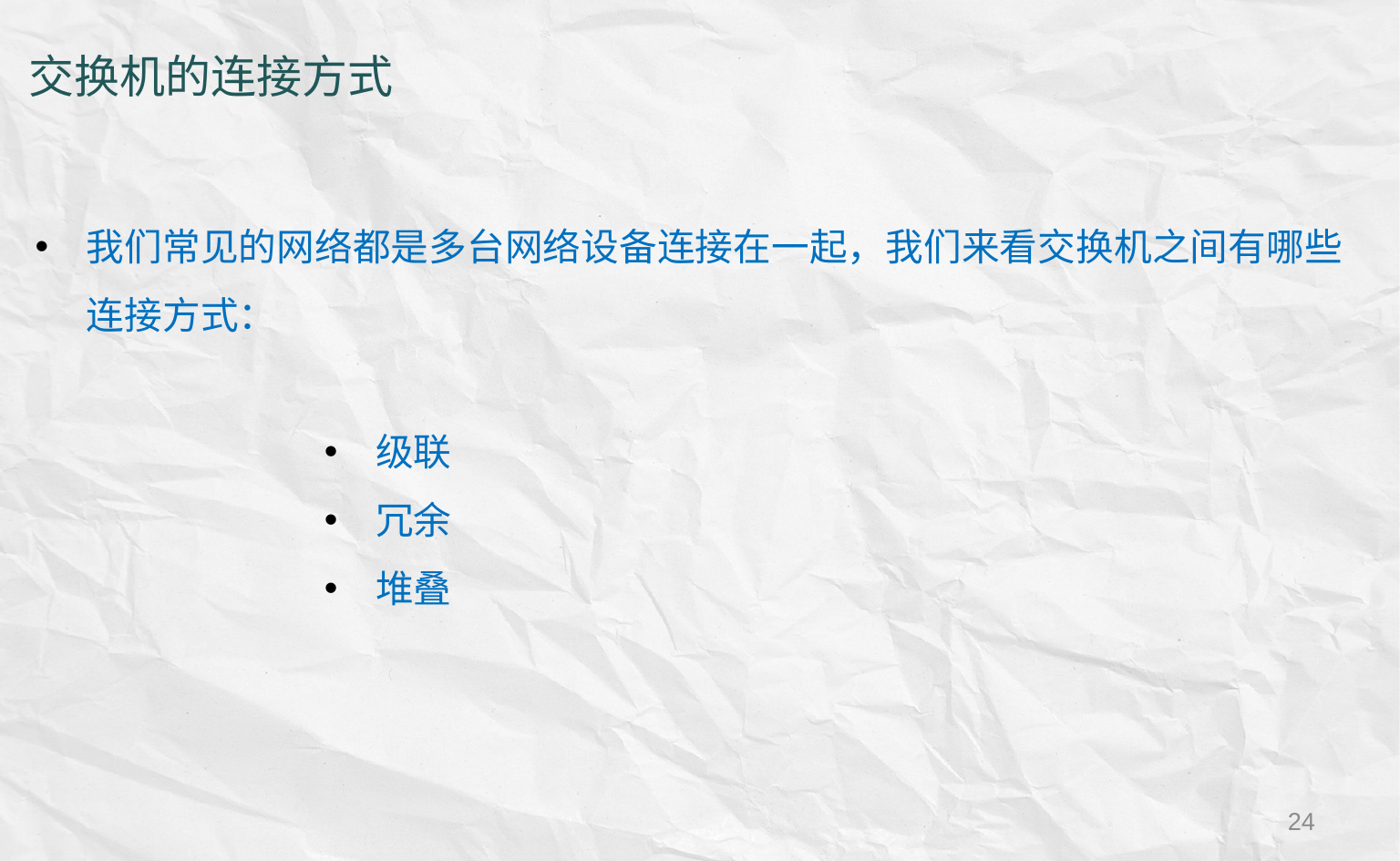

交换机的连接方式
我们常见的网络都是多台网络设备连接在一起，我们来看交换机之间有哪些连接方式：

级联
冗余
堆叠

 24